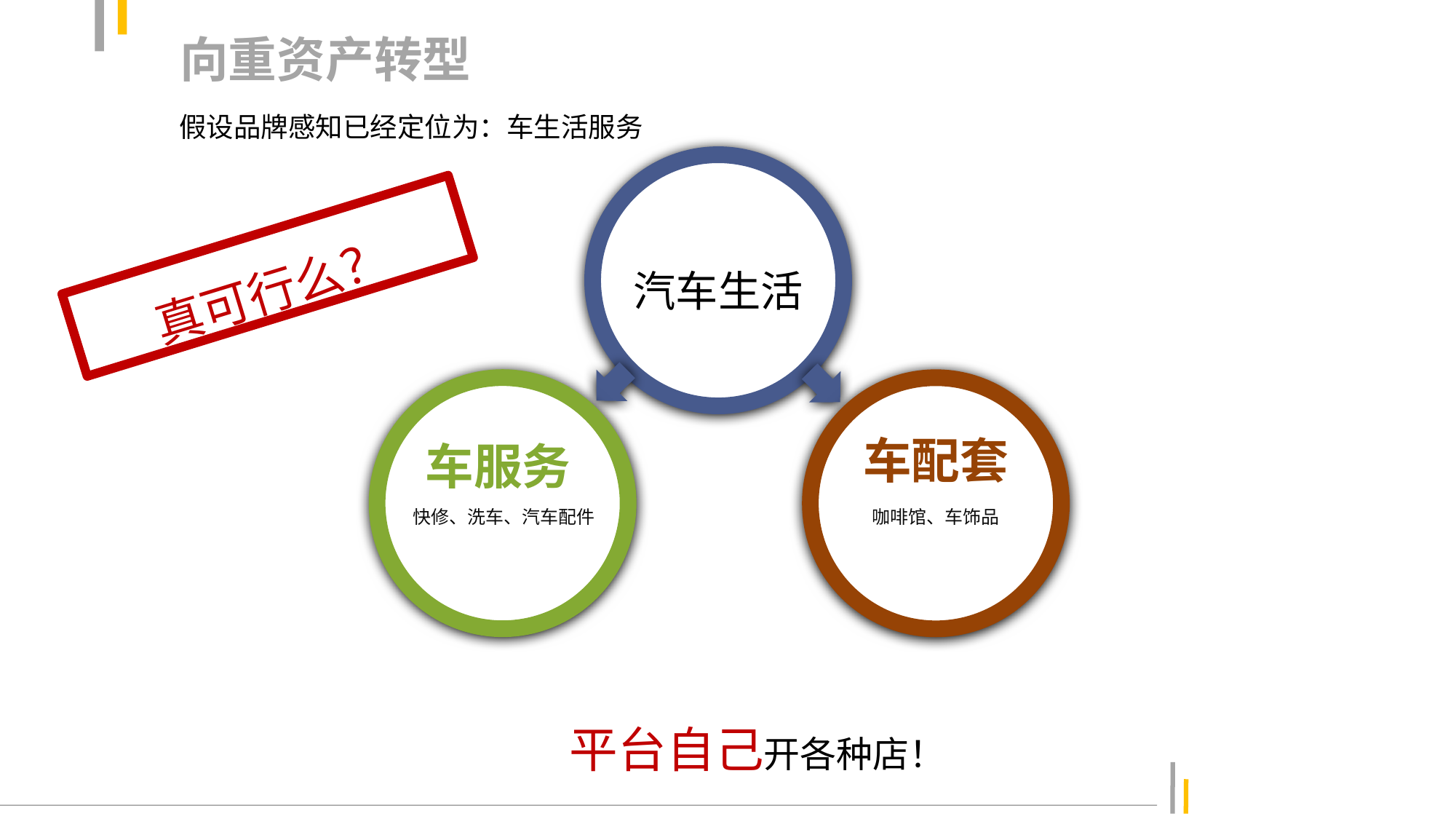

向重资产转型
假设品牌感知已经定位为：车生活服务

真可行么？
汽车生活

车配套
车服务
咖啡馆、车饰品
快修、洗车、汽车配件
平台自己开各种店！